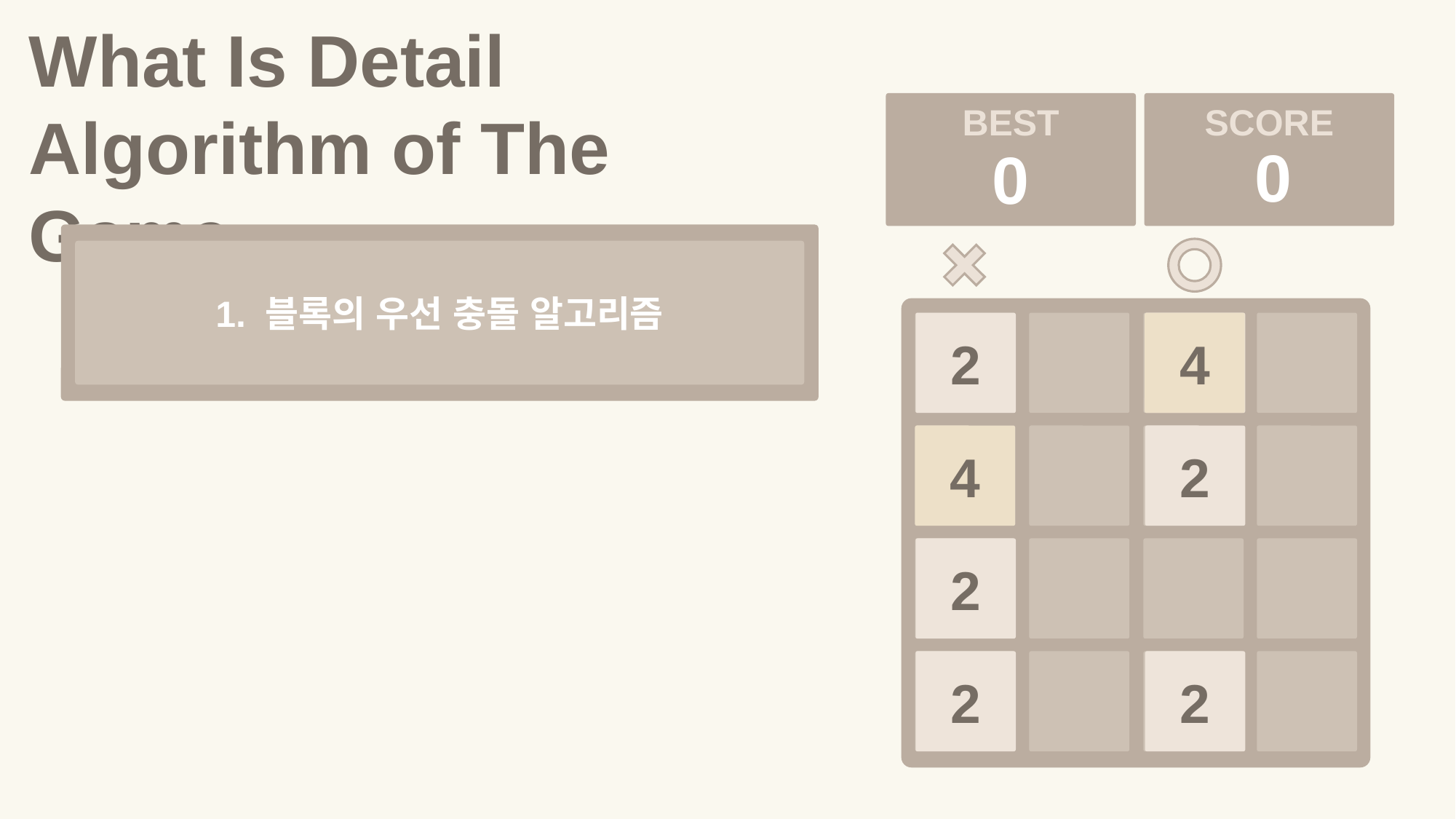

What Is Detail Algorithm of The Game

BEST

0

SCORE

0

1. 블록의 우선 충돌 알고리즘

2
4
2
4
2
2
2
2